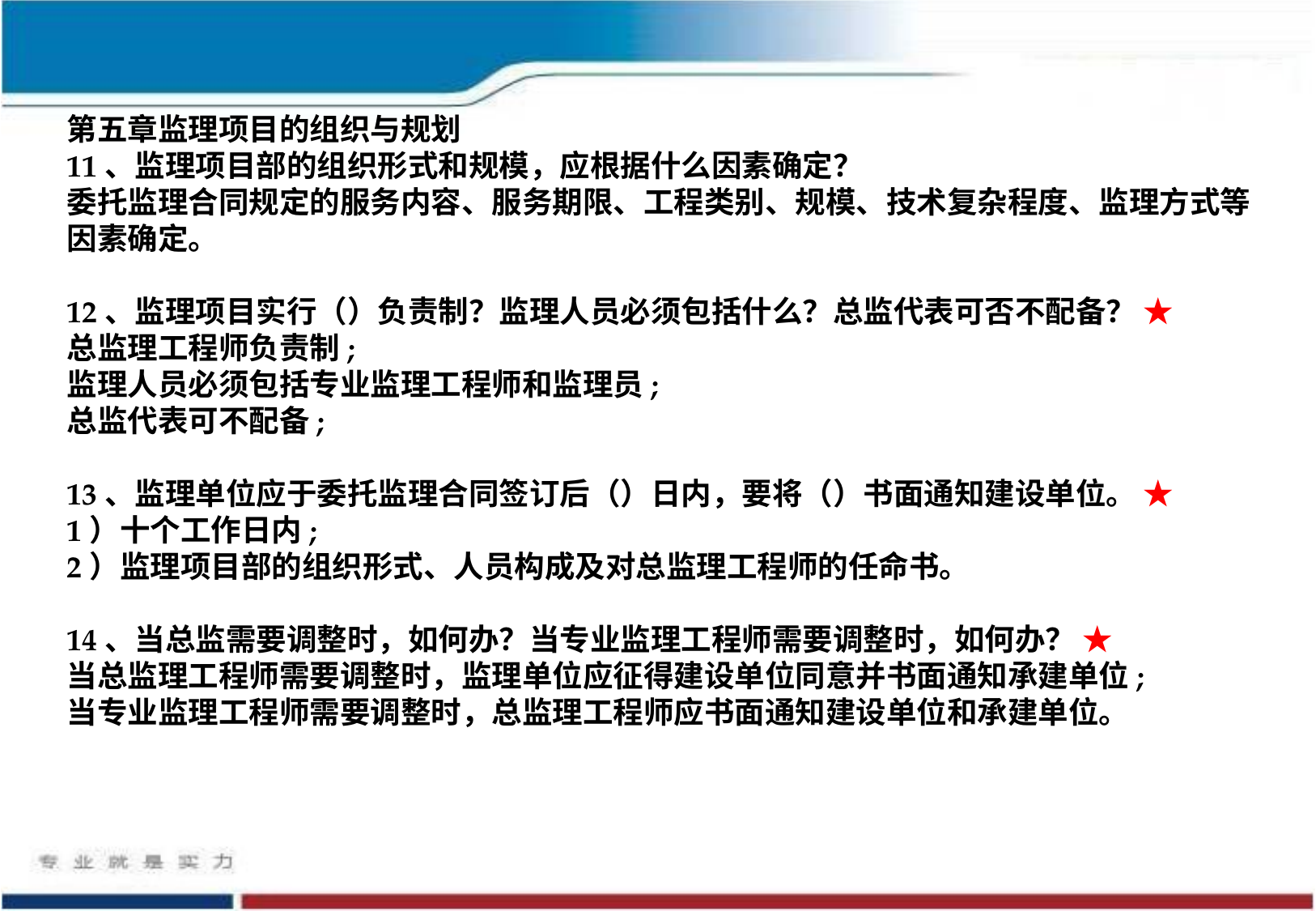

第五章监理项目的组织与规划
11、监理项目部的组织形式和规模，应根据什么因素确定？
委托监理合同规定的服务内容、服务期限、工程类别、规模、技术复杂程度、监理方式等因素确定。

12、监理项目实行（）负责制？监理人员必须包括什么？总监代表可否不配备？ ★
总监理工程师负责制;
监理人员必须包括专业监理工程师和监理员;
总监代表可不配备;

13、监理单位应于委托监理合同签订后（）日内，要将（）书面通知建设单位。 ★
1）十个工作日内;
2）监理项目部的组织形式、人员构成及对总监理工程师的任命书。

14、当总监需要调整时，如何办？当专业监理工程师需要调整时，如何办？ ★
当总监理工程师需要调整时，监理单位应征得建设单位同意并书面通知承建单位;
当专业监理工程师需要调整时，总监理工程师应书面通知建设单位和承建单位。